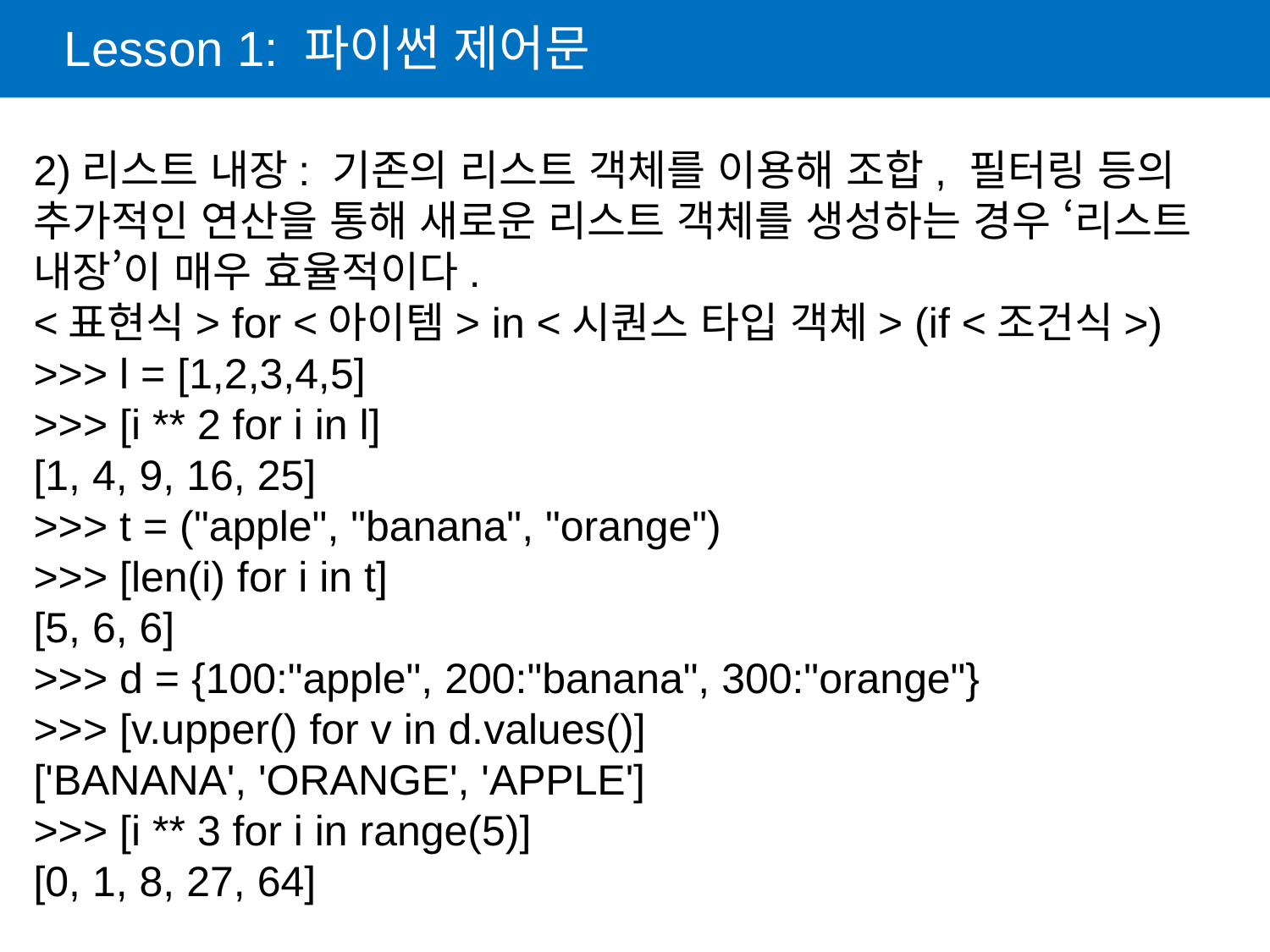

# Lesson 1: 파이썬 제어문
2)리스트 내장: 기존의 리스트 객체를 이용해 조합, 필터링 등의 추가적인 연산을 통해 새로운 리스트 객체를 생성하는 경우 ‘리스트 내장’이 매우 효율적이다.
<표현식> for <아이템> in <시퀀스 타입 객체> (if <조건식>)
>>> l = [1,2,3,4,5]
>>> [i ** 2 for i in l]
[1, 4, 9, 16, 25]
>>> t = ("apple", "banana", "orange")
>>> [len(i) for i in t]
[5, 6, 6]
>>> d = {100:"apple", 200:"banana", 300:"orange"}
>>> [v.upper() for v in d.values()]
['BANANA', 'ORANGE', 'APPLE']
>>> [i ** 3 for i in range(5)]
[0, 1, 8, 27, 64]